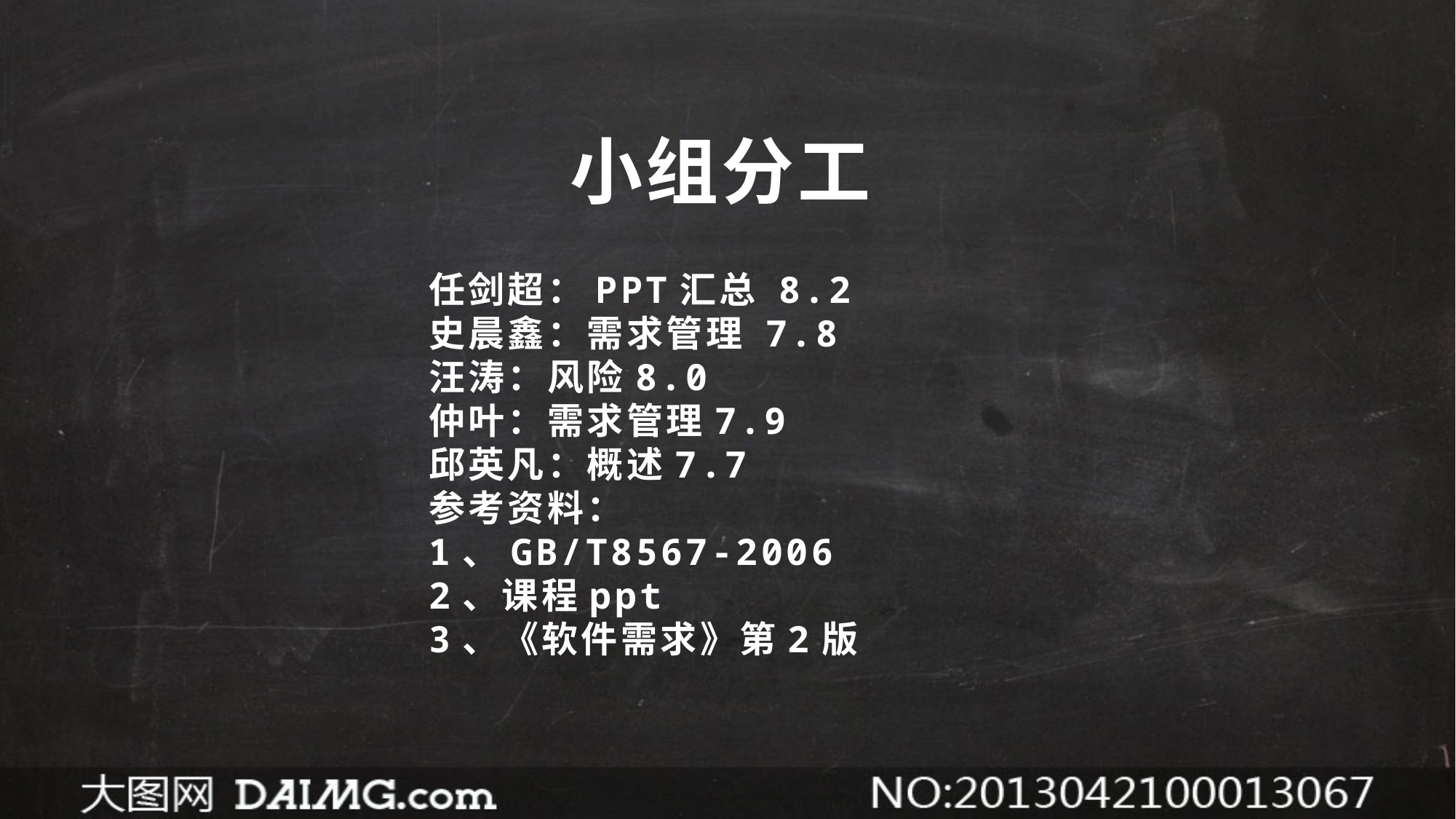

小组分工
任剑超：PPT汇总 8.2
史晨鑫：需求管理 7.8
汪涛：风险8.0
仲叶：需求管理7.9
邱英凡：概述7.7
参考资料：
1、GB/T8567-2006
2、课程ppt
3、《软件需求》第2版